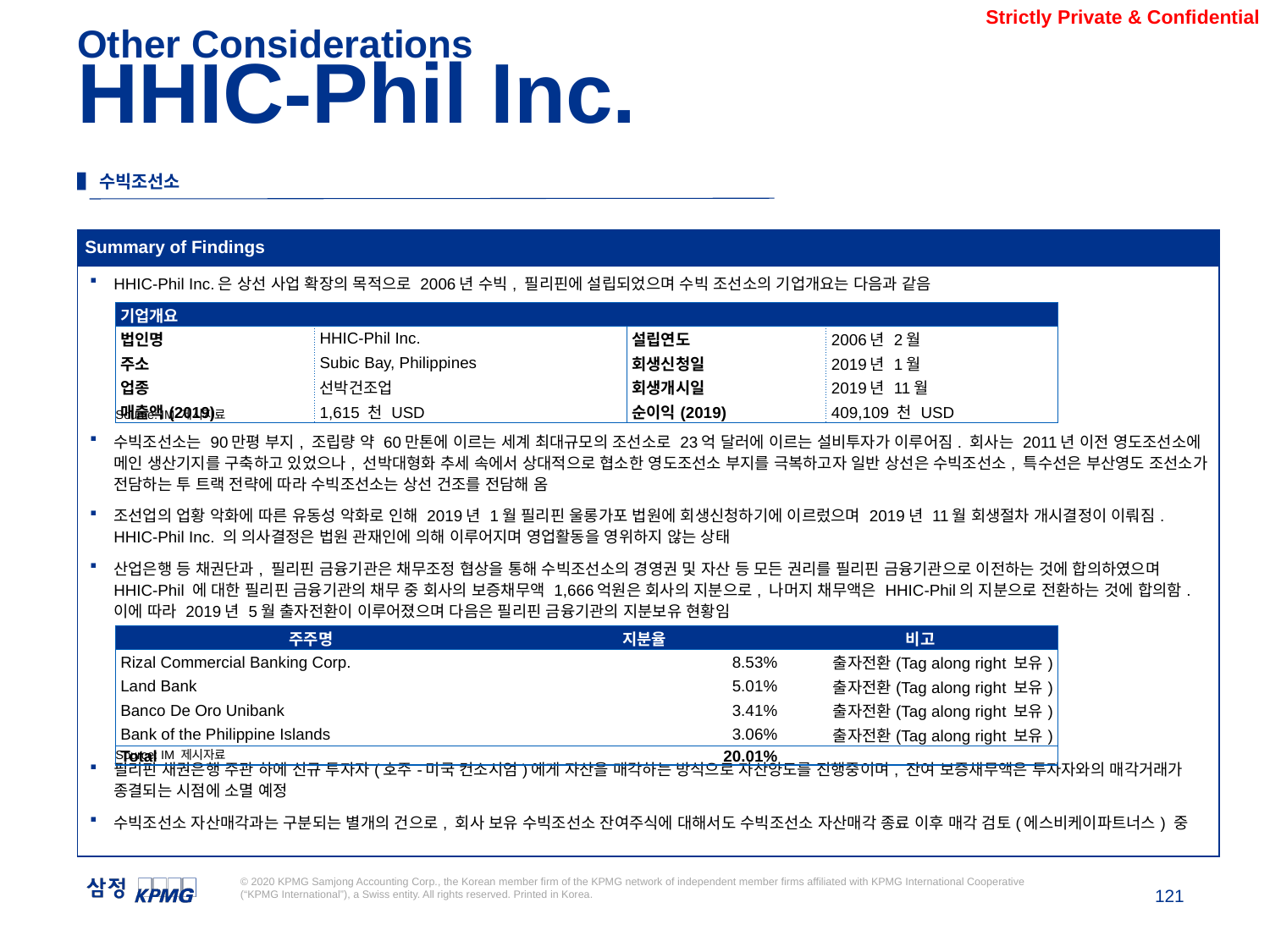

Other Considerations
HHIC-Phil Inc.
▌수빅조선소

| Summary of Findings |
| --- |
| HHIC-Phil Inc.은 상선 사업 확장의 목적으로 2006년 수빅, 필리핀에 설립되었으며 수빅 조선소의 기업개요는 다음과 같음 수빅조선소는 90만평 부지, 조립량 약 60만톤에 이르는 세계 최대규모의 조선소로 23억 달러에 이르는 설비투자가 이루어짐. 회사는 2011년 이전 영도조선소에 메인 생산기지를 구축하고 있었으나, 선박대형화 추세 속에서 상대적으로 협소한 영도조선소 부지를 극복하고자 일반 상선은 수빅조선소, 특수선은 부산영도 조선소가 전담하는 투 트랙 전략에 따라 수빅조선소는 상선 건조를 전담해 옴 조선업의 업황 악화에 따른 유동성 악화로 인해 2019년 1월 필리핀 울롱가포 법원에 회생신청하기에 이르렀으며 2019년 11월 회생절차 개시결정이 이뤄짐. HHIC-Phil Inc. 의 의사결정은 법원 관재인에 의해 이루어지며 영업활동을 영위하지 않는 상태 산업은행 등 채권단과, 필리핀 금융기관은 채무조정 협상을 통해 수빅조선소의 경영권 및 자산 등 모든 권리를 필리핀 금융기관으로 이전하는 것에 합의하였으며 HHIC-Phil 에 대한 필리핀 금융기관의 채무 중 회사의 보증채무액 1,666억원은 회사의 지분으로, 나머지 채무액은 HHIC-Phil의 지분으로 전환하는 것에 합의함. 이에 따라 2019년 5월 출자전환이 이루어졌으며 다음은 필리핀 금융기관의 지분보유 현황임 필리핀 채권은행 주관 하에 신규 투자자(호주-미국 컨소시엄)에게 자산을 매각하는 방식으로 자산양도를 진행중이며, 잔여 보증채무액은 투자자와의 매각거래가 종결되는 시점에 소멸 예정 수빅조선소 자산매각과는 구분되는 별개의 건으로, 회사 보유 수빅조선소 잔여주식에 대해서도 수빅조선소 자산매각 종료 이후 매각 검토(에스비케이파트너스) 중 |
| 기업개요 |  |  |  |
| --- | --- | --- | --- |
| 법인명 | HHIC-Phil Inc. | 설립연도 | 2006년 2월 |
| 주소 | Subic Bay, Philippines | 회생신청일 | 2019년 1월 |
| 업종 | 선박건조업 | 회생개시일 | 2019년 11월 |
| 매출액(2019) | 1,615 천 USD | 순이익(2019) | 409,109 천 USD |
Source: IM 제시자료
| 주주명 | 지분율 | 비고 |
| --- | --- | --- |
| Rizal Commercial Banking Corp. | 8.53% | 출자전환(Tag along right 보유) |
| Land Bank | 5.01% | 출자전환(Tag along right 보유) |
| Banco De Oro Unibank | 3.41% | 출자전환(Tag along right 보유) |
| Bank of the Philippine Islands | 3.06% | 출자전환(Tag along right 보유) |
| Total | 20.01% |  |
Source: IM 제시자료